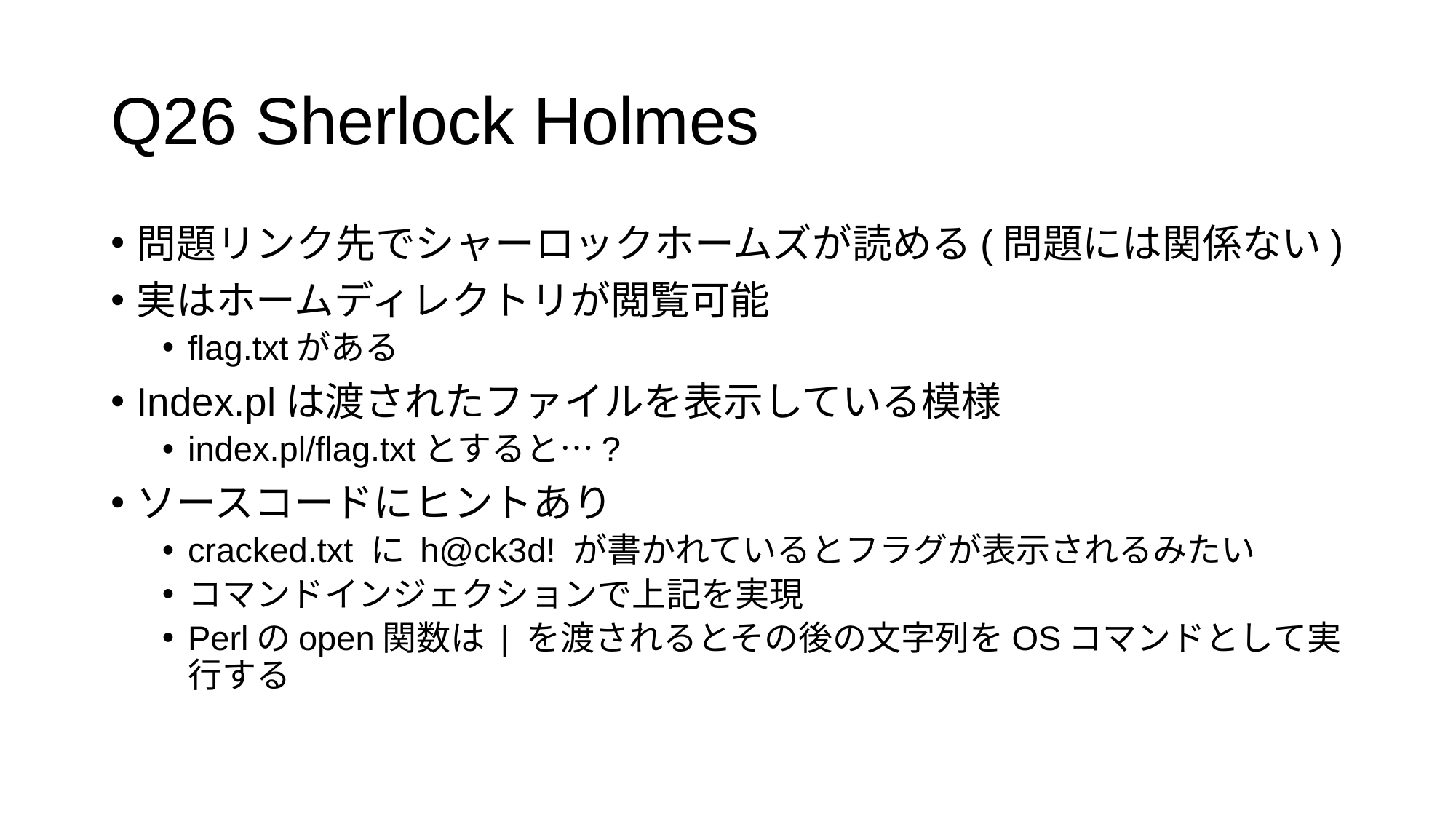

# Q26 Sherlock Holmes
問題リンク先でシャーロックホームズが読める(問題には関係ない)
実はホームディレクトリが閲覧可能
flag.txtがある
Index.plは渡されたファイルを表示している模様
index.pl/flag.txtとすると…?
ソースコードにヒントあり
cracked.txt に h@ck3d! が書かれているとフラグが表示されるみたい
コマンドインジェクションで上記を実現
Perlのopen関数は | を渡されるとその後の文字列をOSコマンドとして実行する